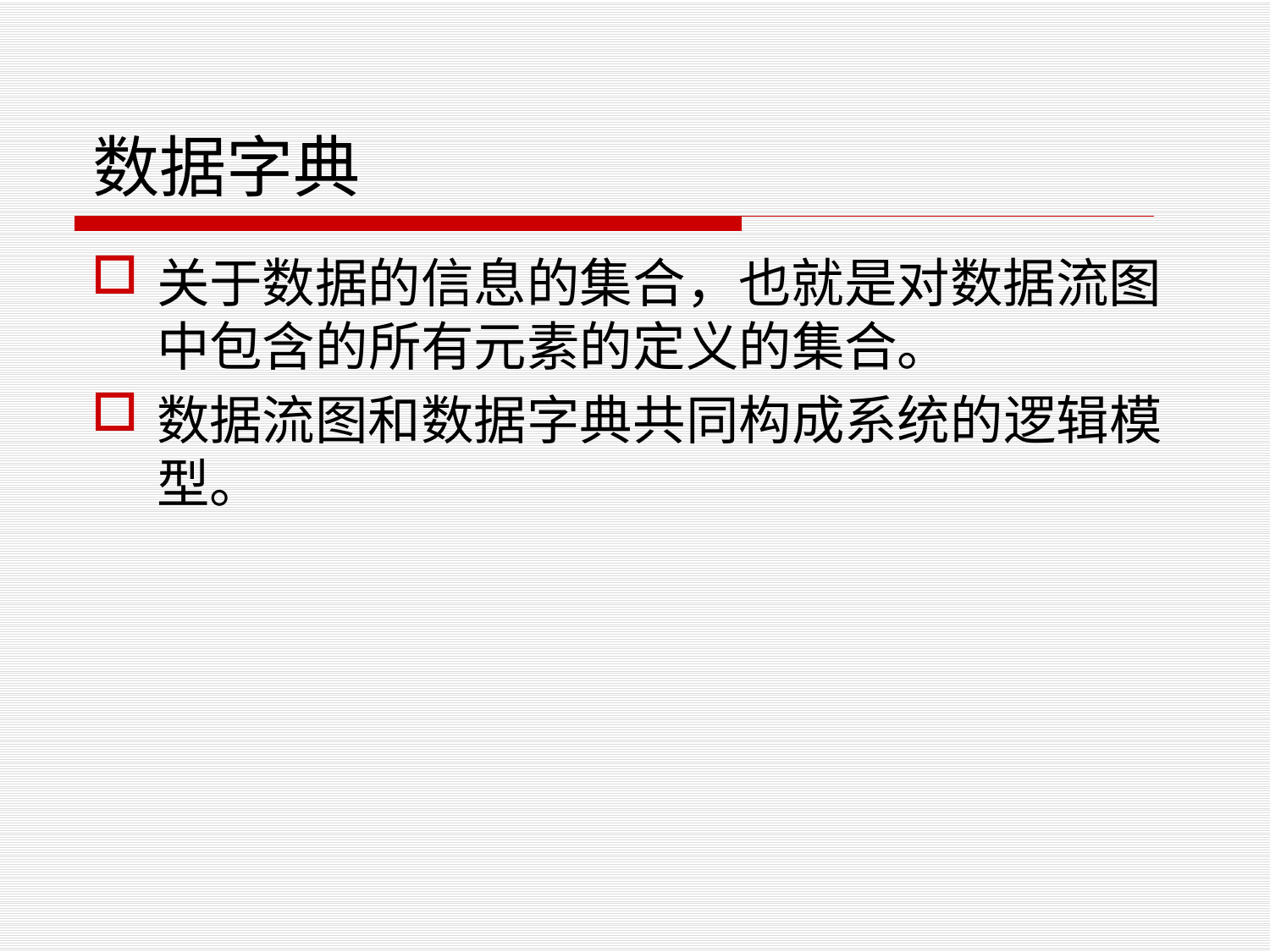

# 数据字典
关于数据的信息的集合，也就是对数据流图中包含的所有元素的定义的集合。
数据流图和数据字典共同构成系统的逻辑模型。